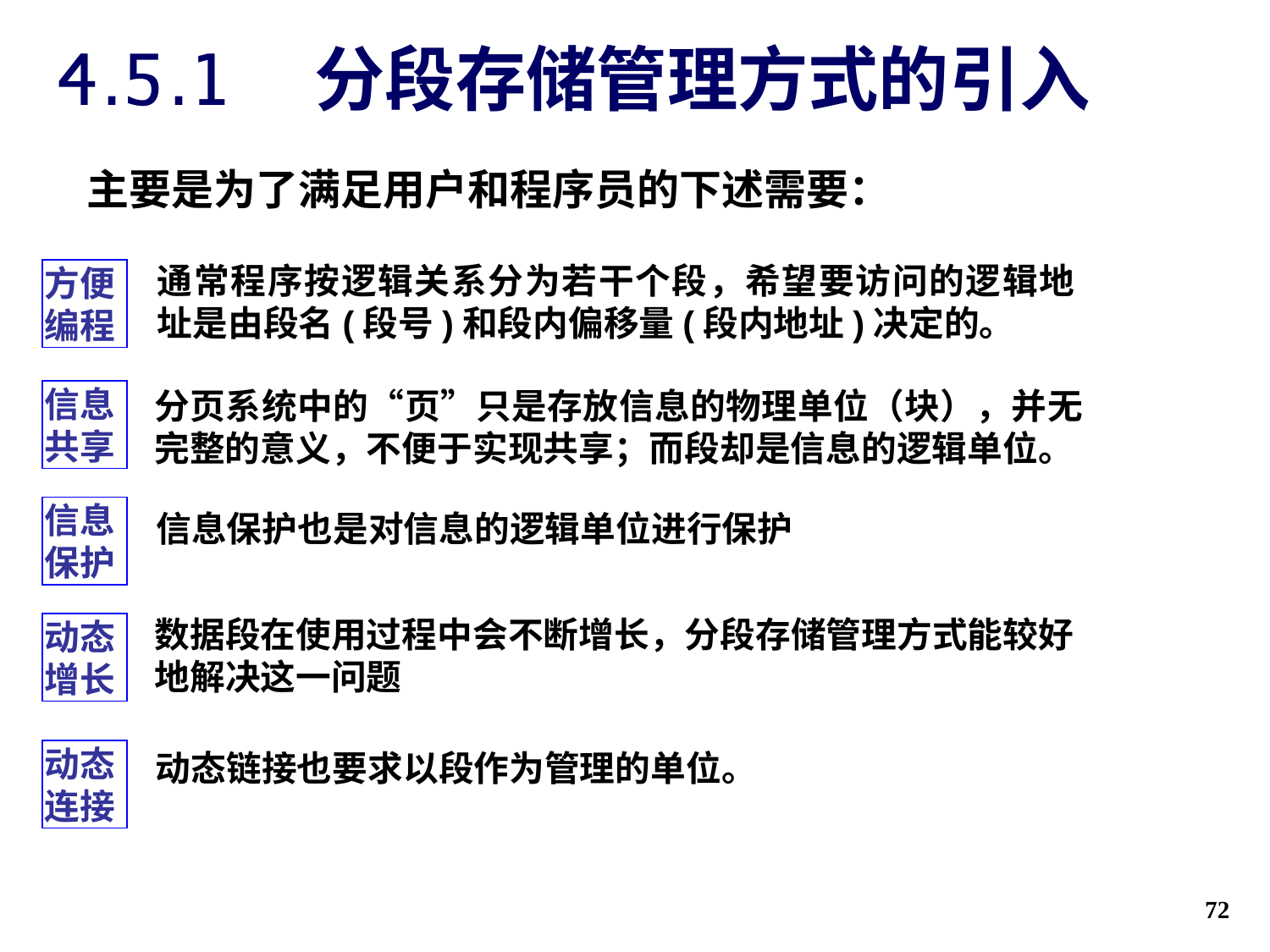

# 4.5.1   分段存储管理方式的引入
主要是为了满足用户和程序员的下述需要：
通常程序按逻辑关系分为若干个段，希望要访问的逻辑地址是由段名(段号)和段内偏移量(段内地址)决定的。
方便编程
分页系统中的“页”只是存放信息的物理单位（块），并无完整的意义，不便于实现共享；而段却是信息的逻辑单位。
信息共享
信息保护
信息保护也是对信息的逻辑单位进行保护
数据段在使用过程中会不断增长，分段存储管理方式能较好地解决这一问题
动态增长
动态链接也要求以段作为管理的单位。
动态连接
72